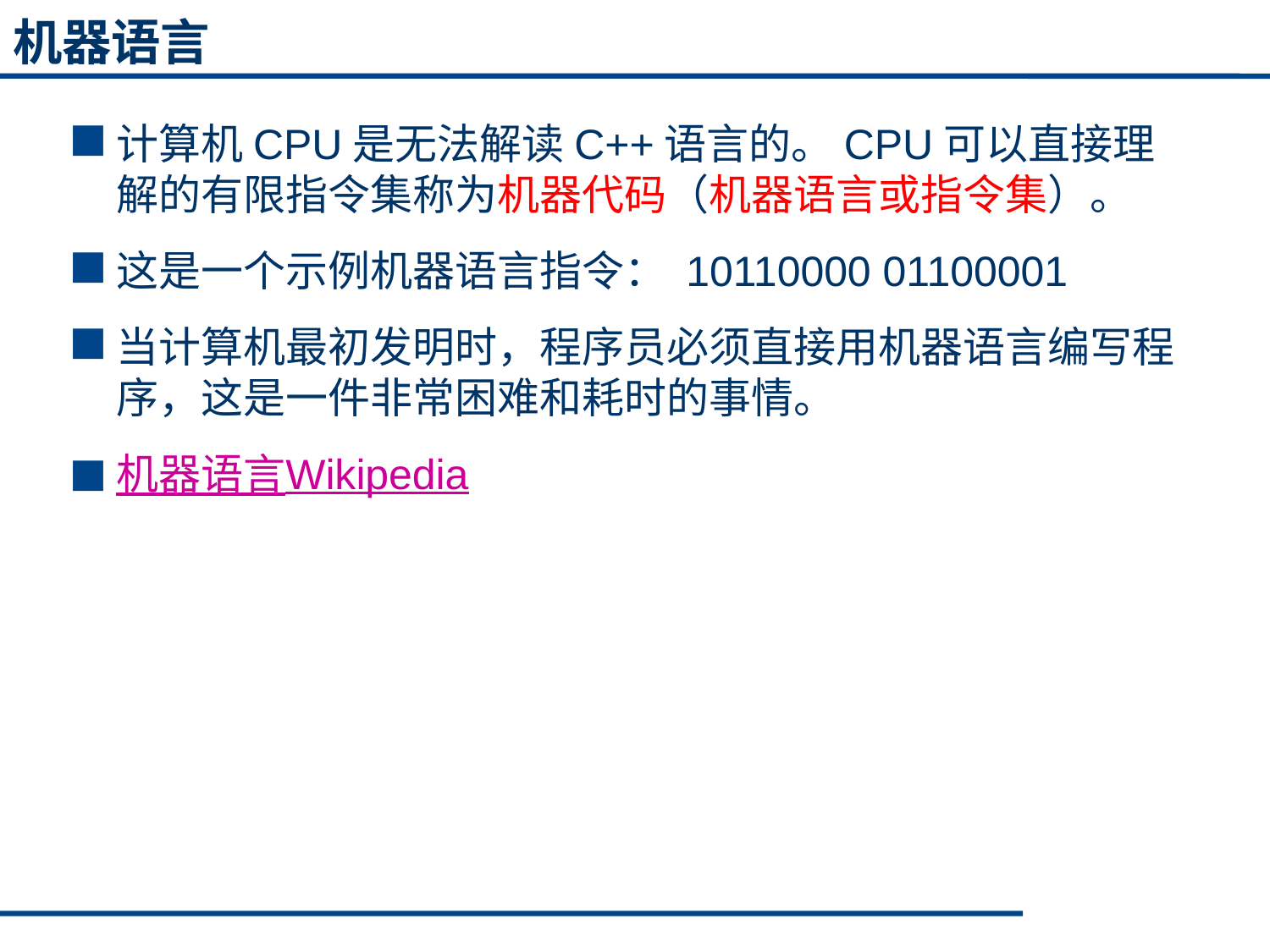

# 机器语言
计算机CPU是无法解读C++语言的。CPU可以直接理解的有限指令集称为机器代码（机器语言或指令集）。
这是一个示例机器语言指令： 10110000 01100001
当计算机最初发明时，程序员必须直接用机器语言编写程序，这是一件非常困难和耗时的事情。
机器语言Wikipedia